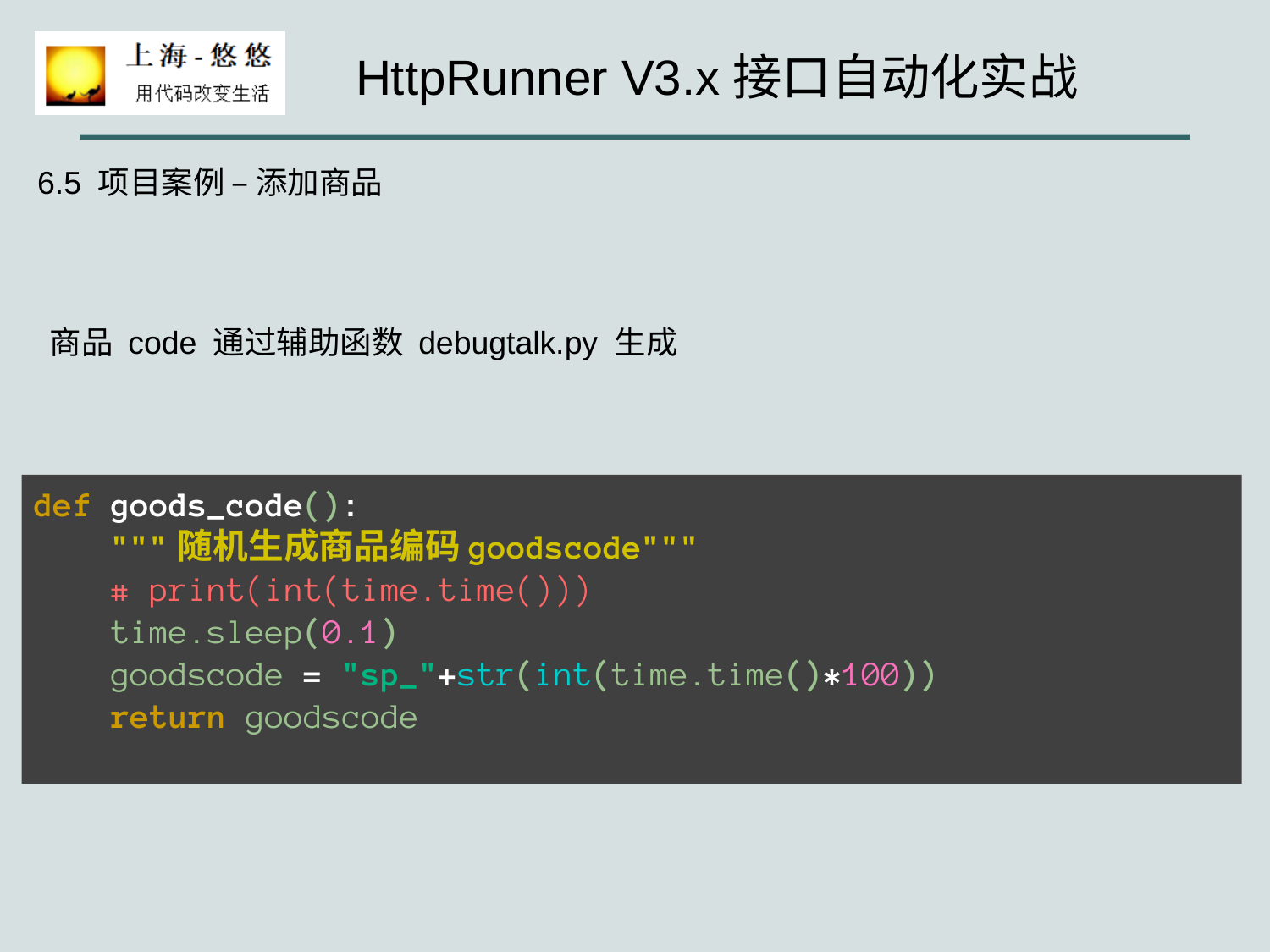

6.5 项目案例 – 添加商品
商品 code 通过辅助函数 debugtalk.py 生成
def goods_code():
    """随机生成商品编码goodscode"""
    # print(int(time.time()))
    time.sleep(0.1)
    goodscode = "sp_"+str(int(time.time()*100))
    return goodscode